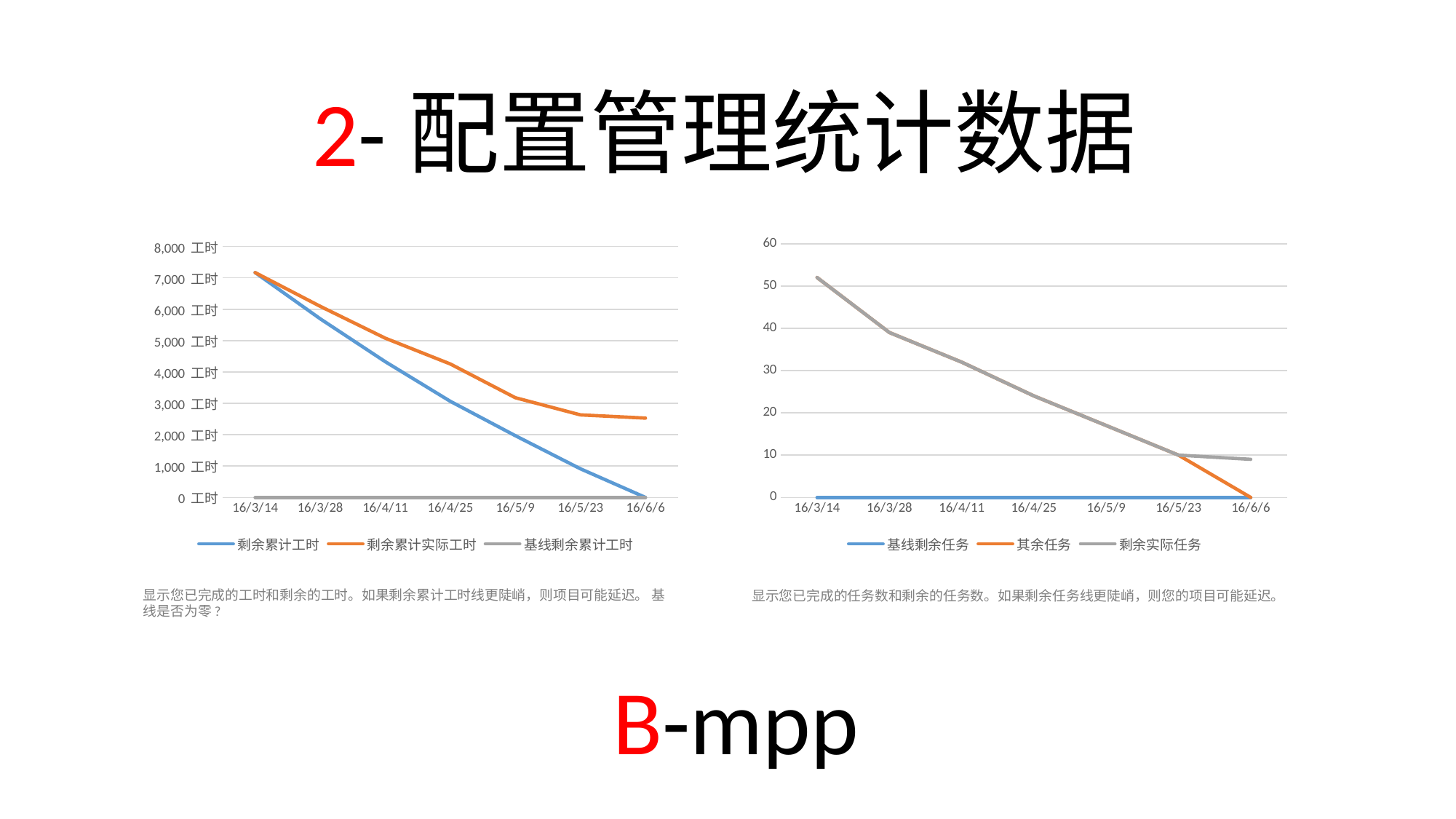

2-配置管理统计数据

### Chart

| Category |  |  |  |
|---|---|---|---|
| 16/3/14 | 7170.0 | 7170.0 | 0.0 |
| 16/3/28 | 5696.0 | 6094.216666666666 | 0.0 |
| 16/4/11 | 4328.0 | 5078.216666666666 | 0.0 |
| 16/4/25 | 3064.0 | 4255.1 | 0.0 |
| 16/5/9 | 1968.0 | 3178.3 | 0.0 |
| 16/5/23 | 912.0 | 2631.1 | 0.0 |
| 16/6/6 | 0.0 | 2528.7 | 0.0 |

### Chart

| Category |  |  |  |
|---|---|---|---|
| 16/3/14 | 0.0 | 52.0 | 52.0 |
| 16/3/28 | 0.0 | 39.0 | 39.0 |
| 16/4/11 | 0.0 | 32.0 | 32.0 |
| 16/4/25 | 0.0 | 24.0 | 24.0 |
| 16/5/9 | 0.0 | 17.0 | 17.0 |
| 16/5/23 | 0.0 | 10.0 | 10.0 |
| 16/6/6 | 0.0 | 0.0 | 9.0 |
显示您已完成的工时和剩余的工时。如果剩余累计工时线更陡峭，则项目可能延迟。 基线是否为零?
显示您已完成的任务数和剩余的任务数。如果剩余任务线更陡峭，则您的项目可能延迟。
B-mpp